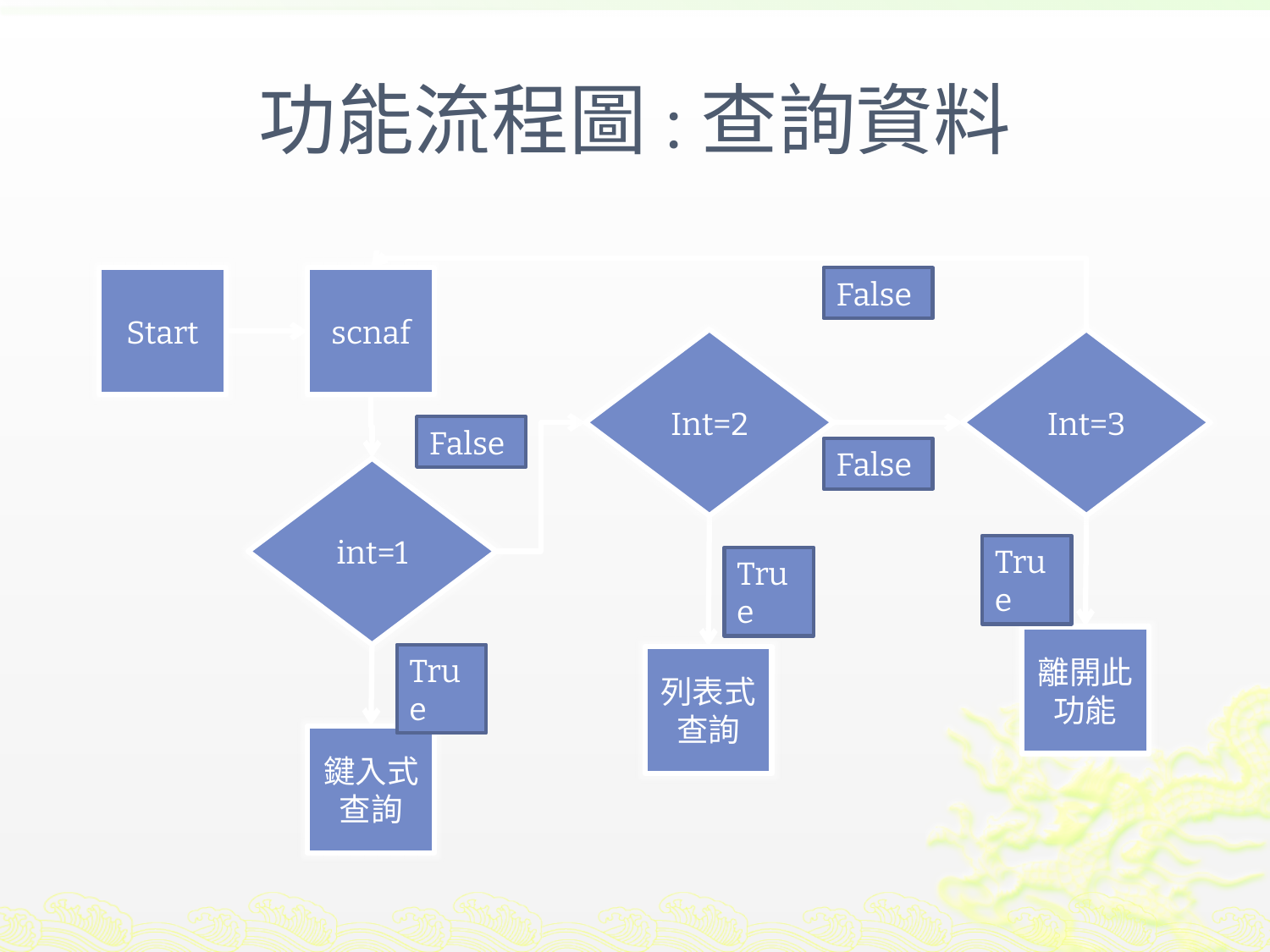

# 功能流程圖:查詢資料

Start
scnaf
False
Int=2
Int=3
False
False
int=1
True
True
離開此功能
True
列表式查詢
鍵入式查詢